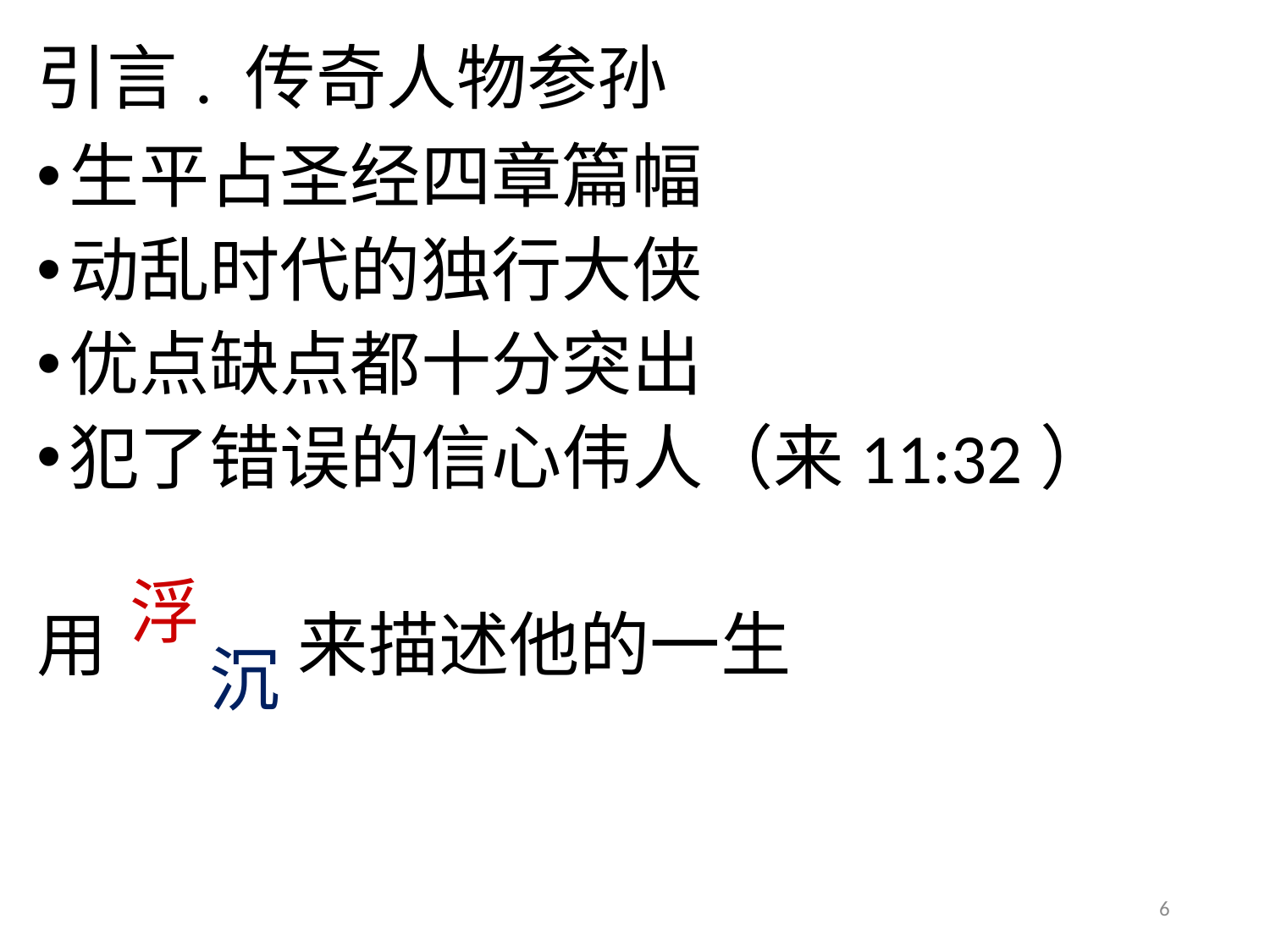

# 引言. 传奇人物参孙
生平占圣经四章篇幅
动乱时代的独行大侠
优点缺点都十分突出
犯了错误的信心伟人（来11:32）

用            来描述他的一生
浮
沉
6